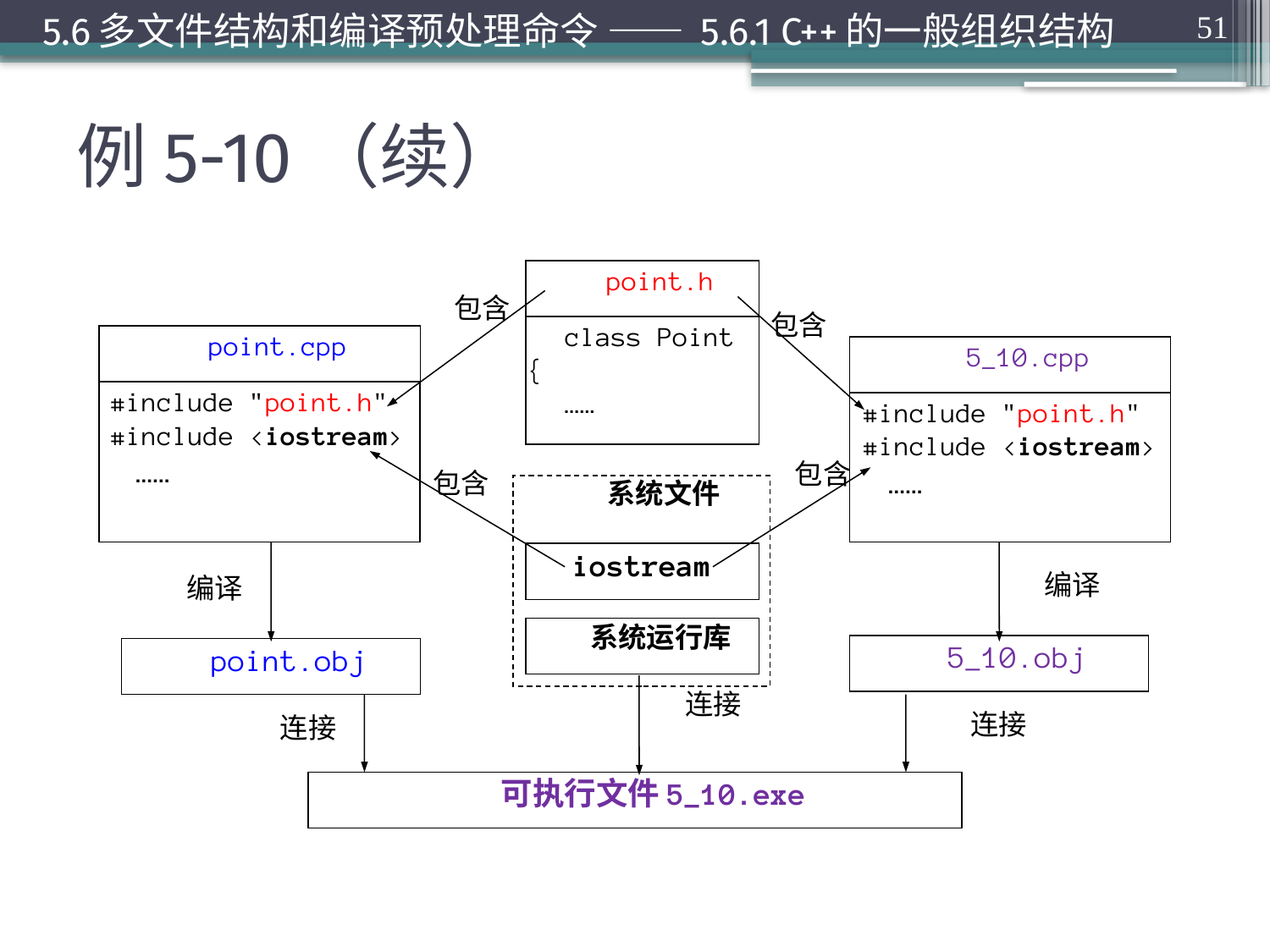

5.6多文件结构和编译预处理命令 —— 5.6.1 C++的一般组织结构
51
# 例5-10（续）

point.h
class Point {
……
 包含

包含
point.cpp
5_10.cpp
#include "point.h"
#include <iostream>
……
#include "point.h"
#include <iostream>
……

 包含
包含

 系统文件

iostream
编译
编译
系统运行库
5_10.obj
point.obj

连接

连接
连接
可执行文件5_10.exe